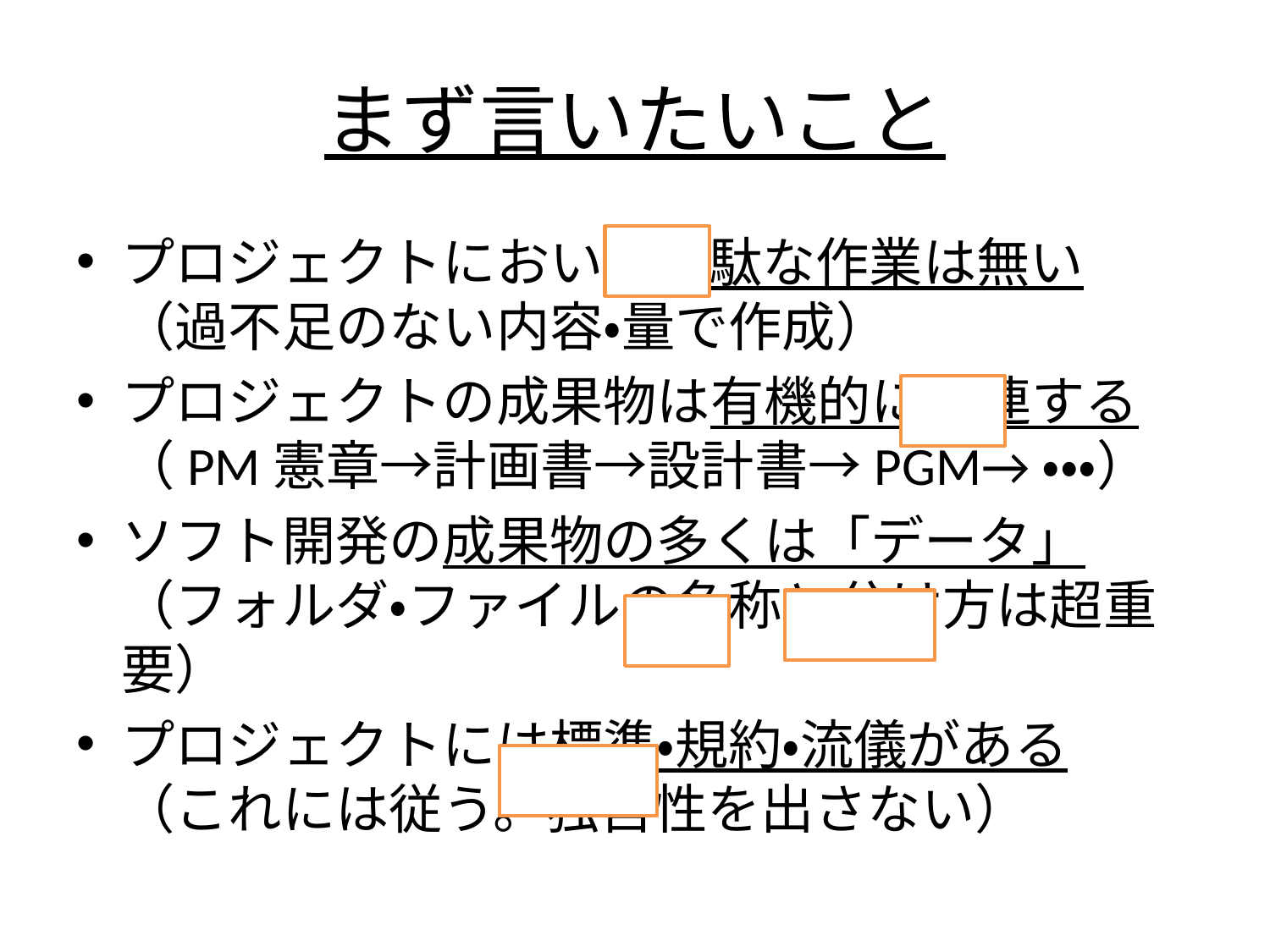

# まず言いたいこと
プロジェクトにおいて無駄な作業は無い
（過不足のない内容・量で作成）
プロジェクトの成果物は有機的に関連する
（PM憲章→計画書→設計書→PGM→・・・）
ソフト開発の成果物の多くは「データ」
（フォルダ・ファイルの名称と分け方は超重要）
プロジェクトには標準・規約・流儀がある
（これには従う。独自性を出さない）